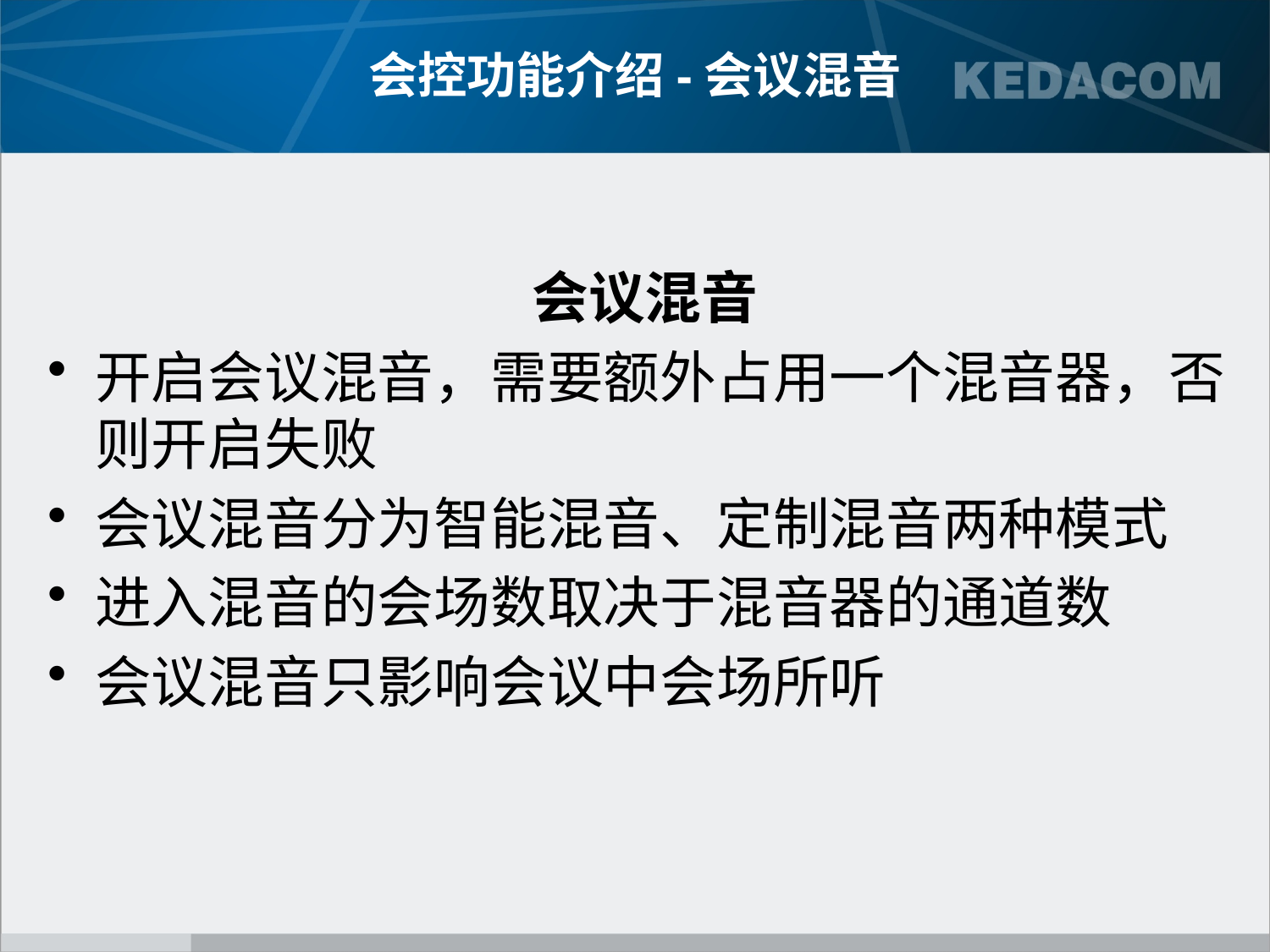

# 会控功能介绍-会议混音
会议混音
开启会议混音，需要额外占用一个混音器，否则开启失败
会议混音分为智能混音、定制混音两种模式
进入混音的会场数取决于混音器的通道数
会议混音只影响会议中会场所听